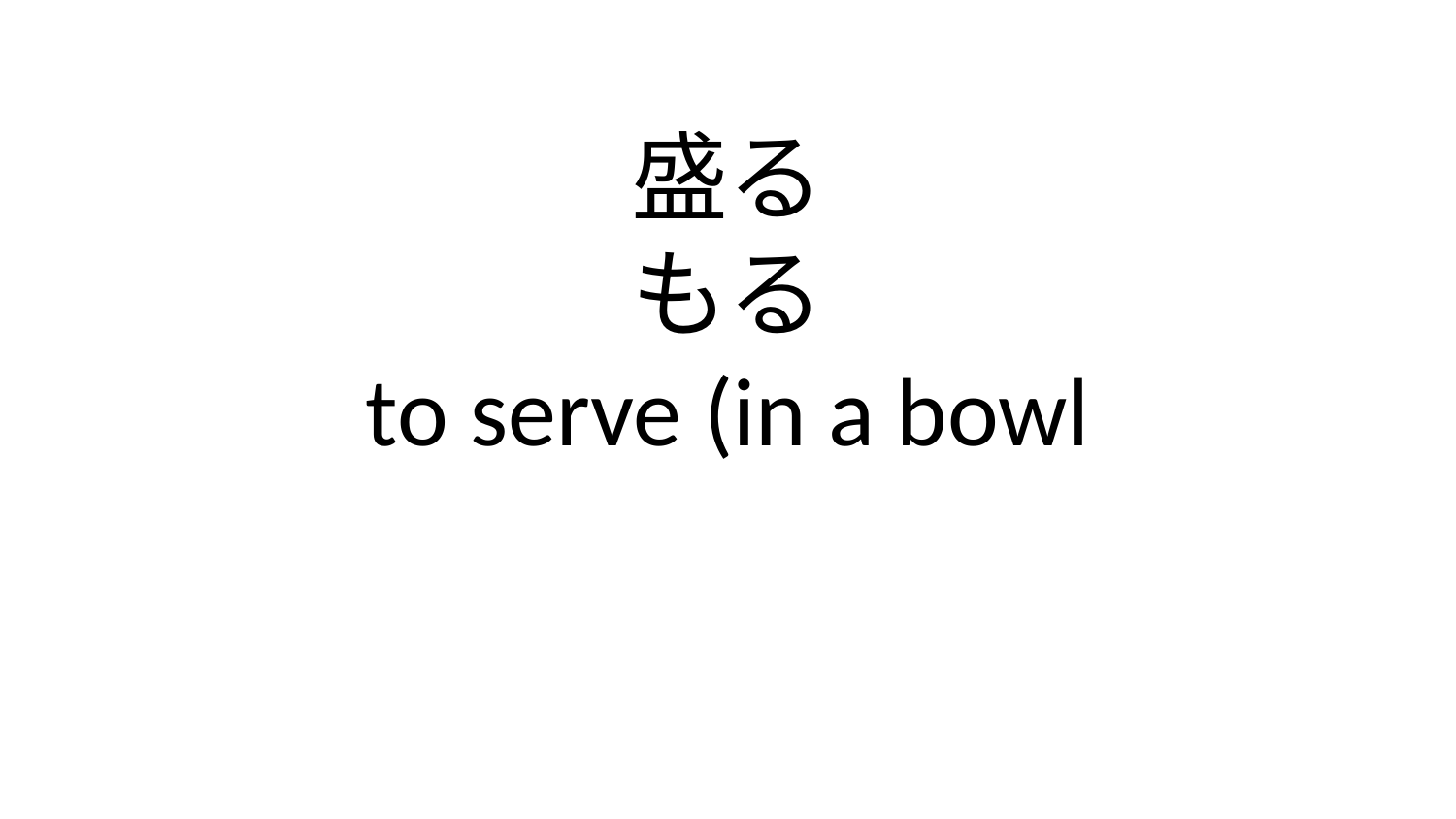

盛る
もる
to serve (in a bowl